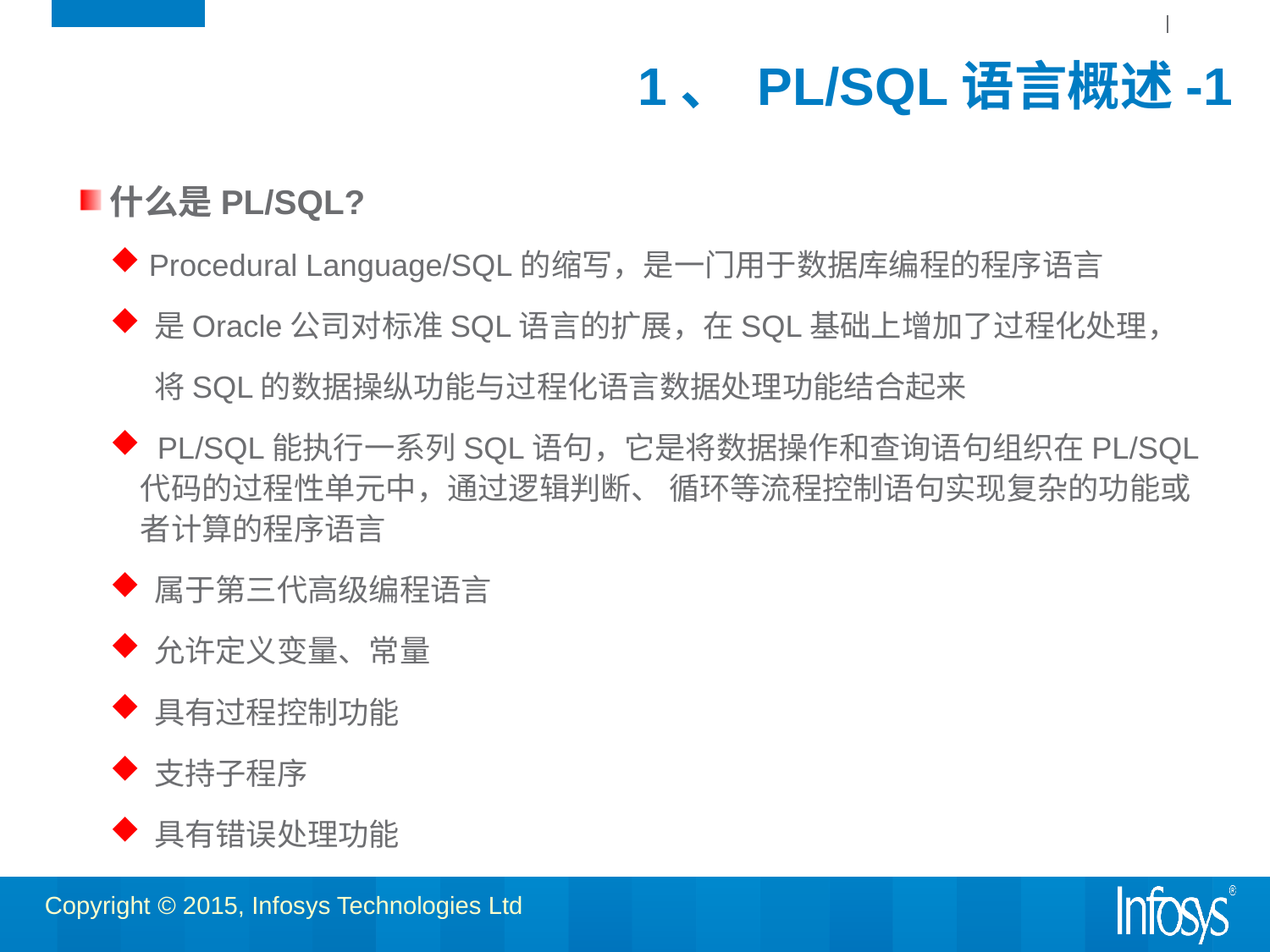

# 1、 PL/SQL语言概述-1
什么是PL/SQL?
 Procedural Language/SQL的缩写，是一门用于数据库编程的程序语言
 是Oracle公司对标准SQL语言的扩展，在SQL基础上增加了过程化处理，
	 将SQL的数据操纵功能与过程化语言数据处理功能结合起来
  PL/SQL能执行一系列SQL语句，它是将数据操作和查询语句组织在PL/SQL代码的过程性单元中，通过逻辑判断、 循环等流程控制语句实现复杂的功能或者计算的程序语言
 属于第三代高级编程语言
 允许定义变量、常量
 具有过程控制功能
 支持子程序
 具有错误处理功能